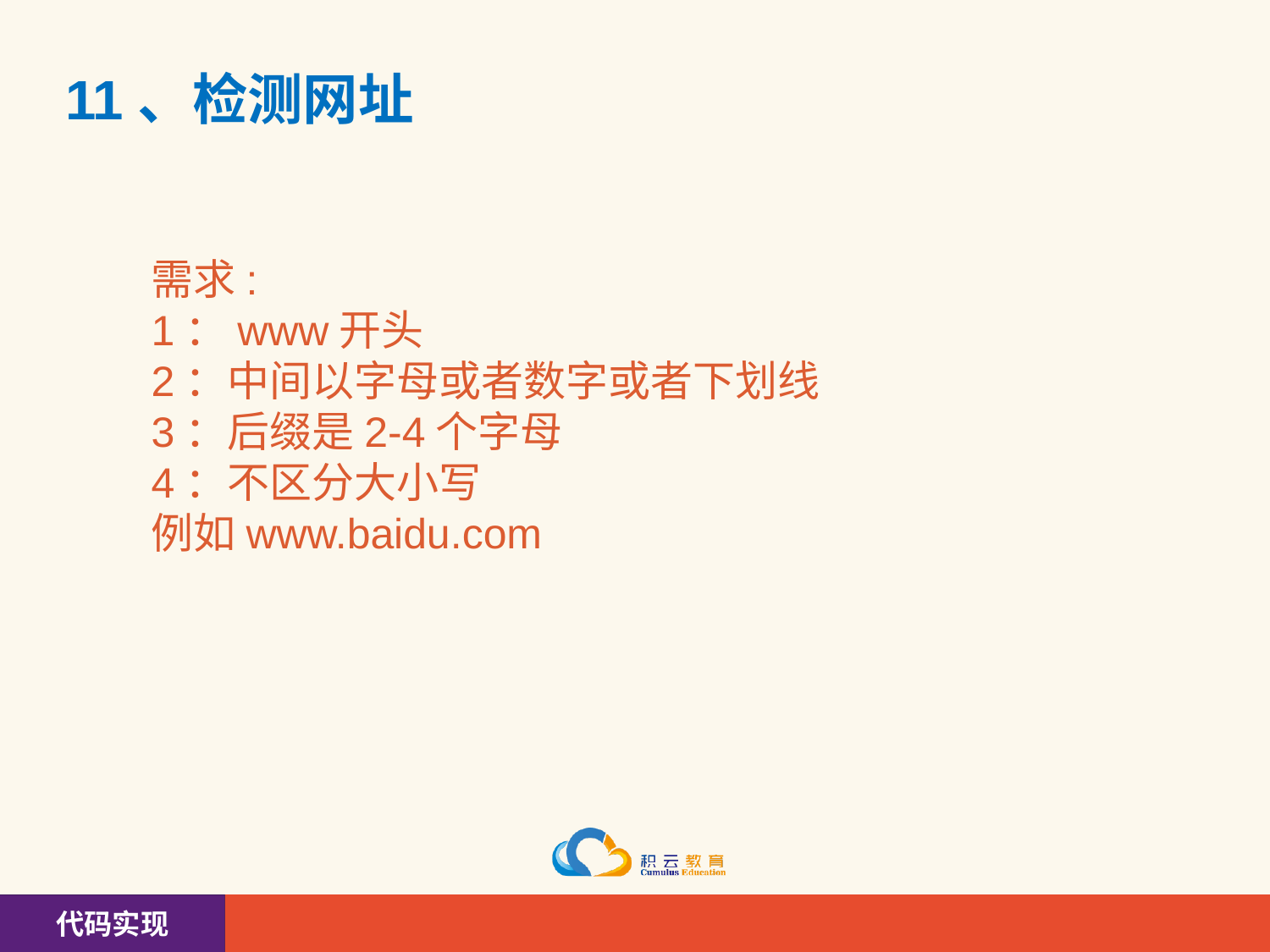

# 11、检测网址
需求:
1：www开头
2：中间以字母或者数字或者下划线
3：后缀是2-4个字母
4：不区分大小写
例如www.baidu.com